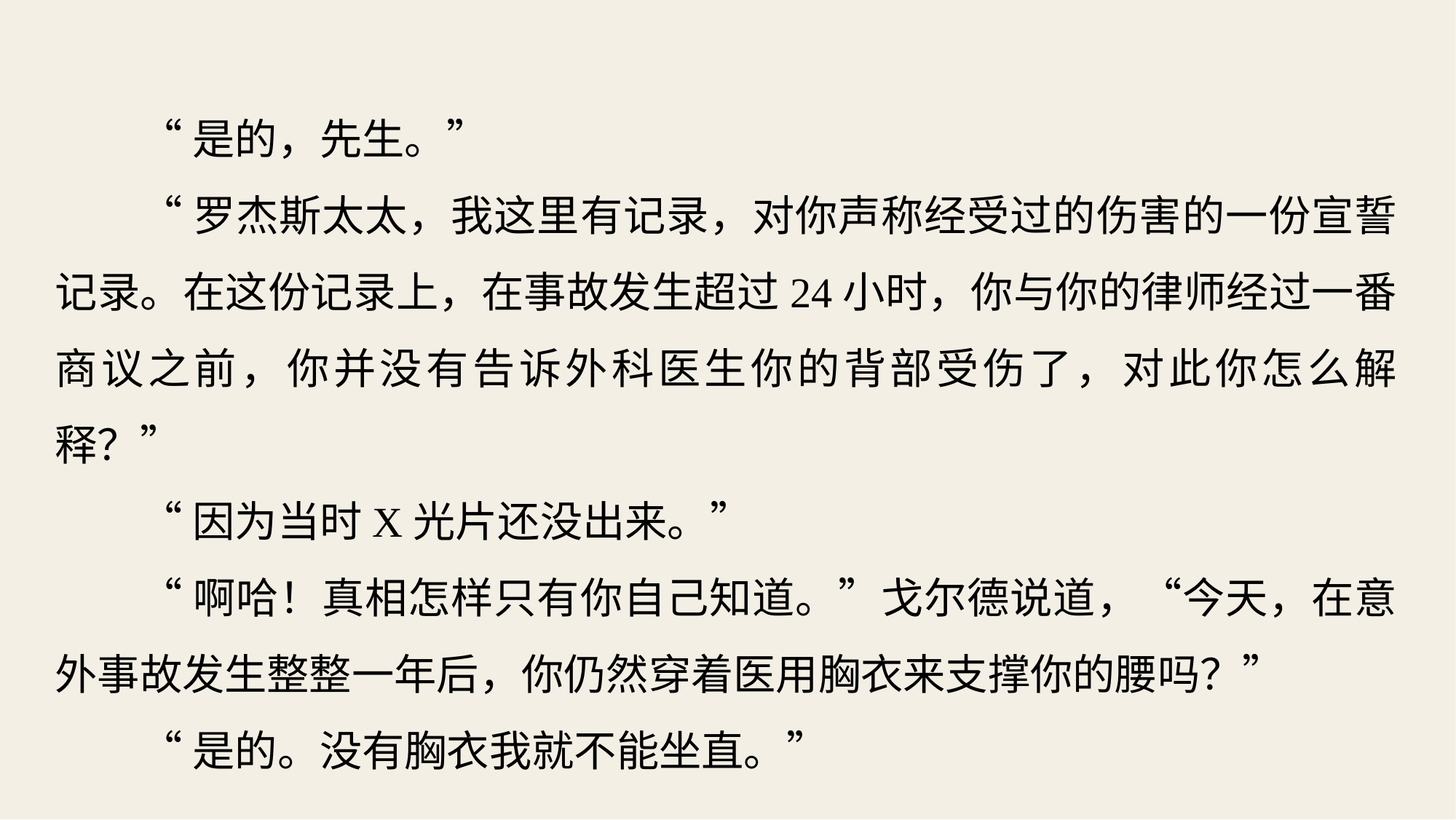

“是的，先生。”
“罗杰斯太太，我这里有记录，对你声称经受过的伤害的一份宣誓记录。在这份记录上，在事故发生超过24小时，你与你的律师经过一番商议之前，你并没有告诉外科医生你的背部受伤了，对此你怎么解释？”
“因为当时X光片还没出来。”
“啊哈！真相怎样只有你自己知道。”戈尔德说道，“今天，在意外事故发生整整一年后，你仍然穿着医用胸衣来支撑你的腰吗？”
“是的。没有胸衣我就不能坐直。”